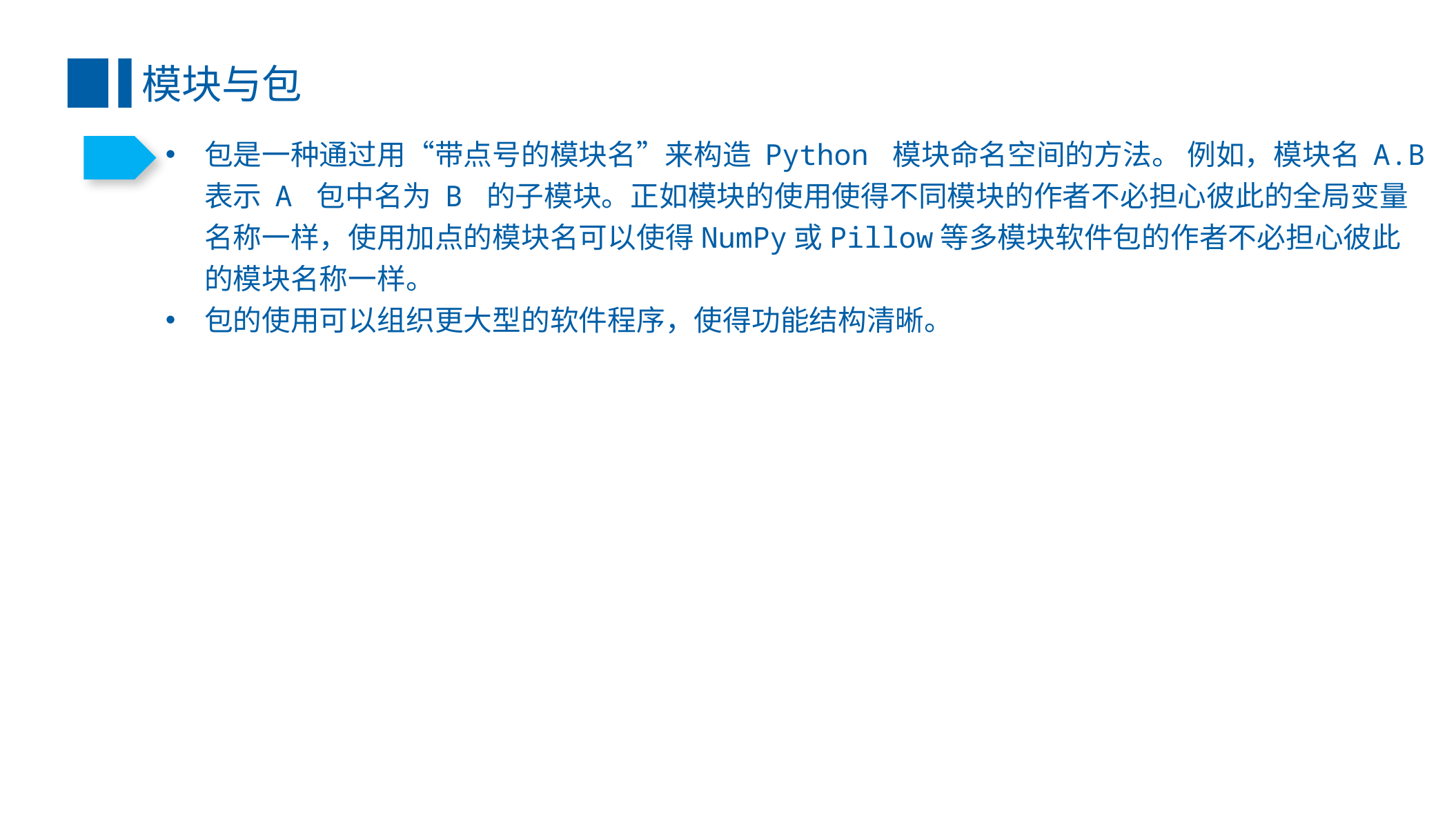

模块与包

包是一种通过用“带点号的模块名”来构造 Python 模块命名空间的方法。 例如，模块名 A.B 表示 A 包中名为 B 的子模块。正如模块的使用使得不同模块的作者不必担心彼此的全局变量名称一样，使用加点的模块名可以使得NumPy或Pillow等多模块软件包的作者不必担心彼此的模块名称一样。
包的使用可以组织更大型的软件程序，使得功能结构清晰。